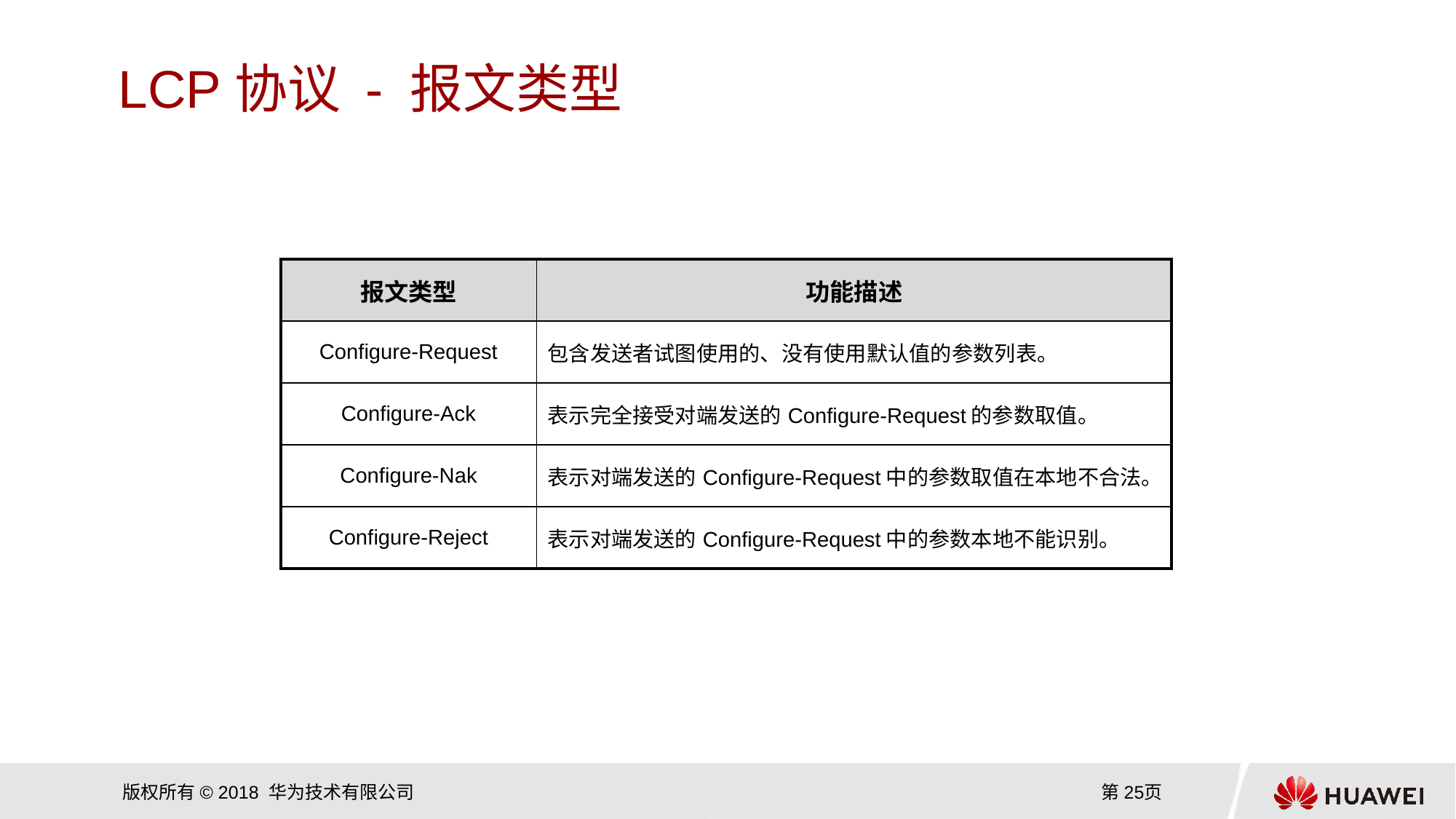

# LCP协议 - 报文类型
| 报文类型 | 功能描述 |
| --- | --- |
| Configure-Request | 包含发送者试图使用的、没有使用默认值的参数列表。 |
| Configure-Ack | 表示完全接受对端发送的Configure-Request的参数取值。 |
| Configure-Nak | 表示对端发送的Configure-Request中的参数取值在本地不合法。 |
| Configure-Reject | 表示对端发送的Configure-Request中的参数本地不能识别。 |